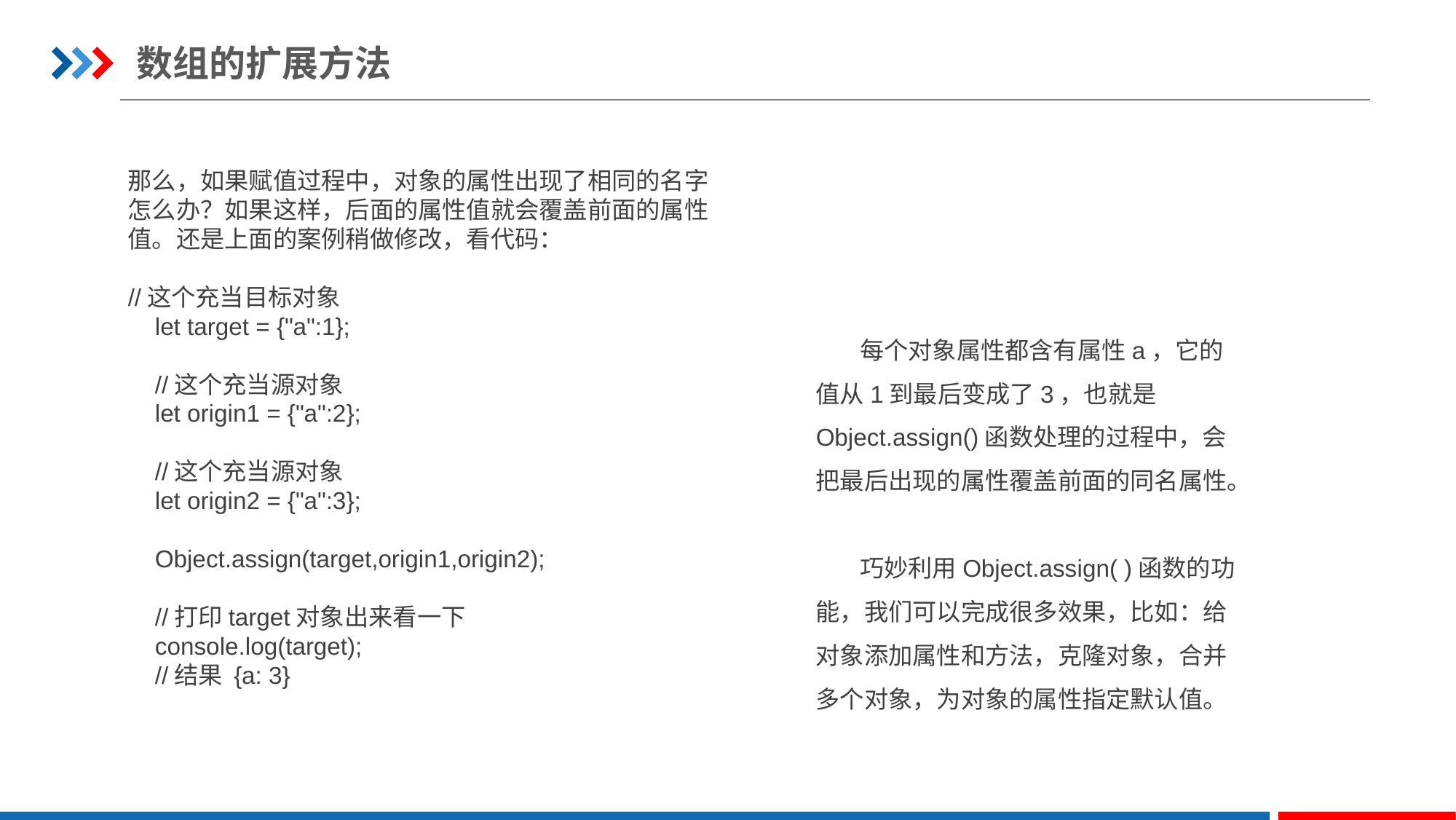

数组的扩展方法
那么，如果赋值过程中，对象的属性出现了相同的名字怎么办？如果这样，后面的属性值就会覆盖前面的属性值。还是上面的案例稍做修改，看代码：

//这个充当目标对象
    let target = {"a":1};

    //这个充当源对象
    let origin1 = {"a":2};

    //这个充当源对象
    let origin2 = {"a":3};

    Object.assign(target,origin1,origin2);

    //打印target对象出来看一下
    console.log(target);
    //结果 {a: 3}
       每个对象属性都含有属性a，它的值从1到最后变成了3，也就是Object.assign()函数处理的过程中，会把最后出现的属性覆盖前面的同名属性。

       巧妙利用Object.assign( )函数的功能，我们可以完成很多效果，比如：给对象添加属性和方法，克隆对象，合并多个对象，为对象的属性指定默认值。